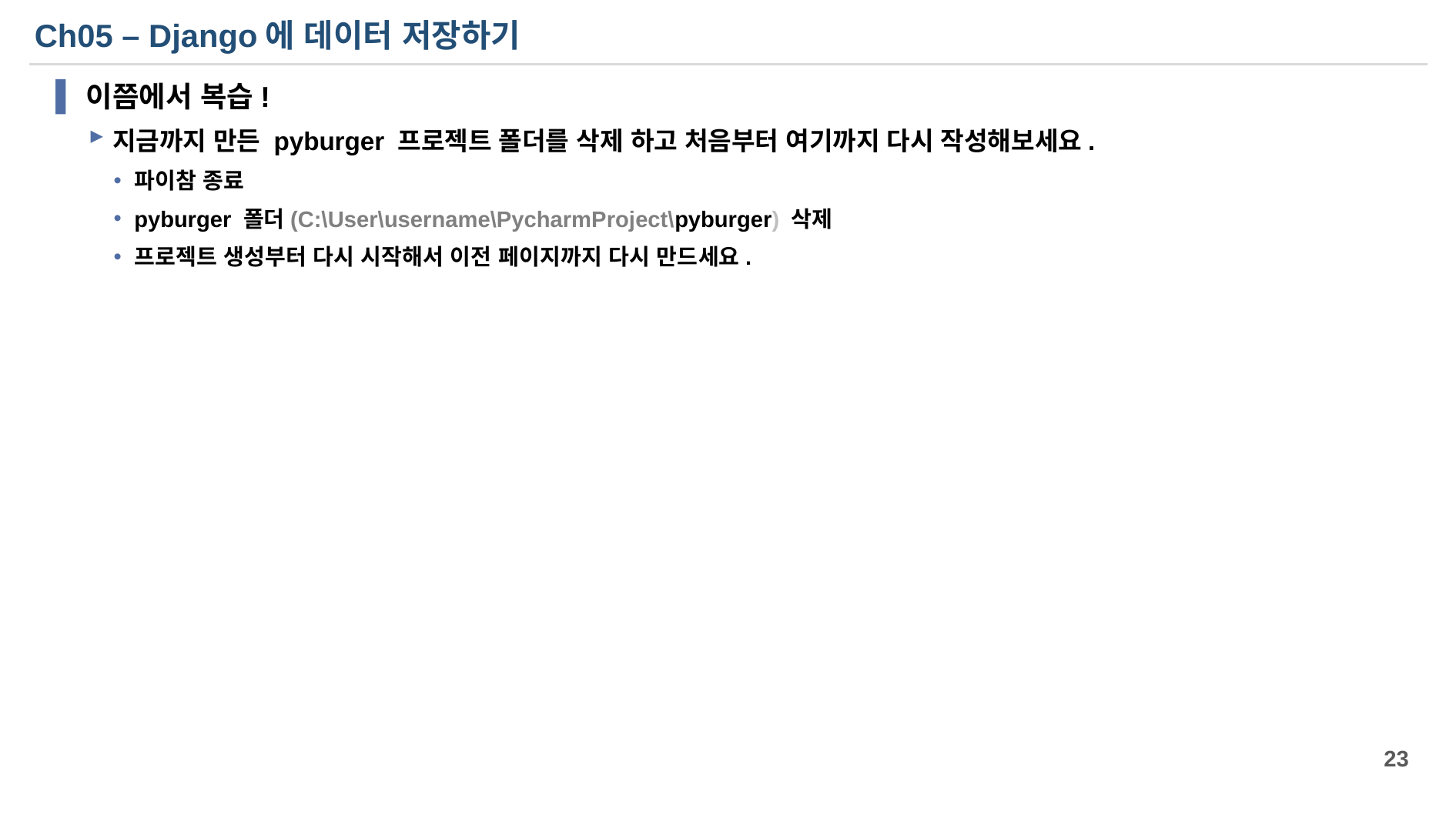

# Ch05 – Django에 데이터 저장하기
이쯤에서 복습!
지금까지 만든 pyburger 프로젝트 폴더를 삭제 하고 처음부터 여기까지 다시 작성해보세요.
파이참 종료
pyburger 폴더(C:\User\username\PycharmProject\pyburger) 삭제
프로젝트 생성부터 다시 시작해서 이전 페이지까지 다시 만드세요.

23